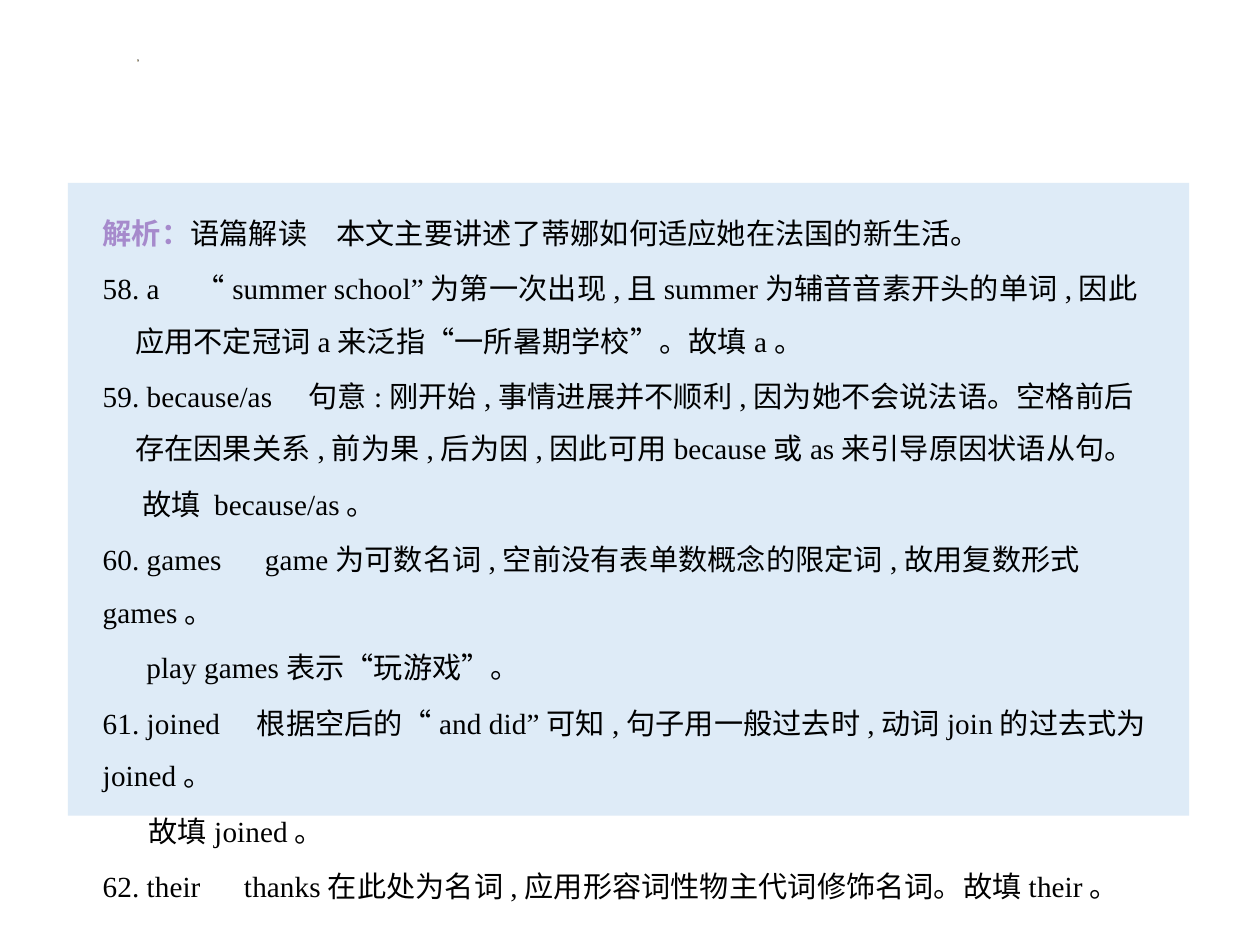

解析：语篇解读　本文主要讲述了蒂娜如何适应她在法国的新生活。
58. a　“summer school”为第一次出现,且summer为辅音音素开头的单词,因此
     应用不定冠词a来泛指“一所暑期学校”。故填a。
59. because/as　句意:刚开始,事情进展并不顺利,因为她不会说法语。空格前后
     存在因果关系,前为果,后为因,因此可用because或as来引导原因状语从句。
     故填 because/as。
60. games　game为可数名词,空前没有表单数概念的限定词,故用复数形式games。
      play games表示“玩游戏”。
61. joined　根据空后的“and did”可知,句子用一般过去时,动词join的过去式为joined。
      故填joined。
62. their　thanks在此处为名词,应用形容词性物主代词修饰名词。故填their。